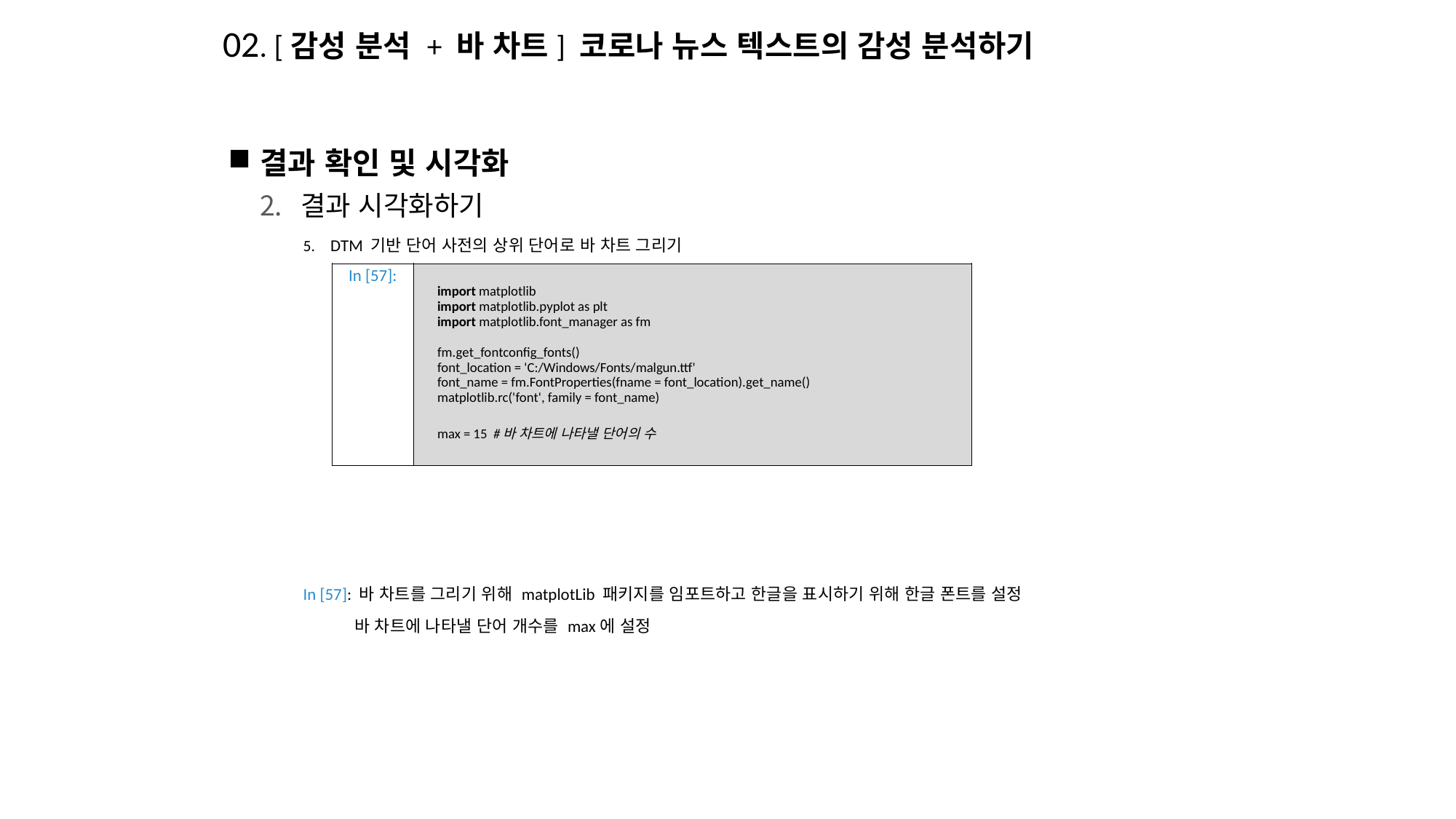

# 02. [감성 분석 + 바 차트] 코로나 뉴스 텍스트의 감성 분석하기
결과 확인 및 시각화
결과 시각화하기
DTM 기반 단어 사전의 상위 단어로 바 차트 그리기

In [57]: 바 차트를 그리기 위해 matplotLib 패키지를 임포트하고 한글을 표시하기 위해 한글 폰트를 설정
          바 차트에 나타낼 단어 개수를 max에 설정

| In [57]: | import matplotlib import matplotlib.pyplot as plt import matplotlib.font\_manager as fm fm.get\_fontconfig\_fonts() font\_location = 'C:/Windows/Fonts/malgun.ttf' font\_name = fm.FontProperties(fname = font\_location).get\_name() matplotlib.rc('font', family = font\_name) max = 15 #바 차트에 나타낼 단어의 수 |
| --- | --- |